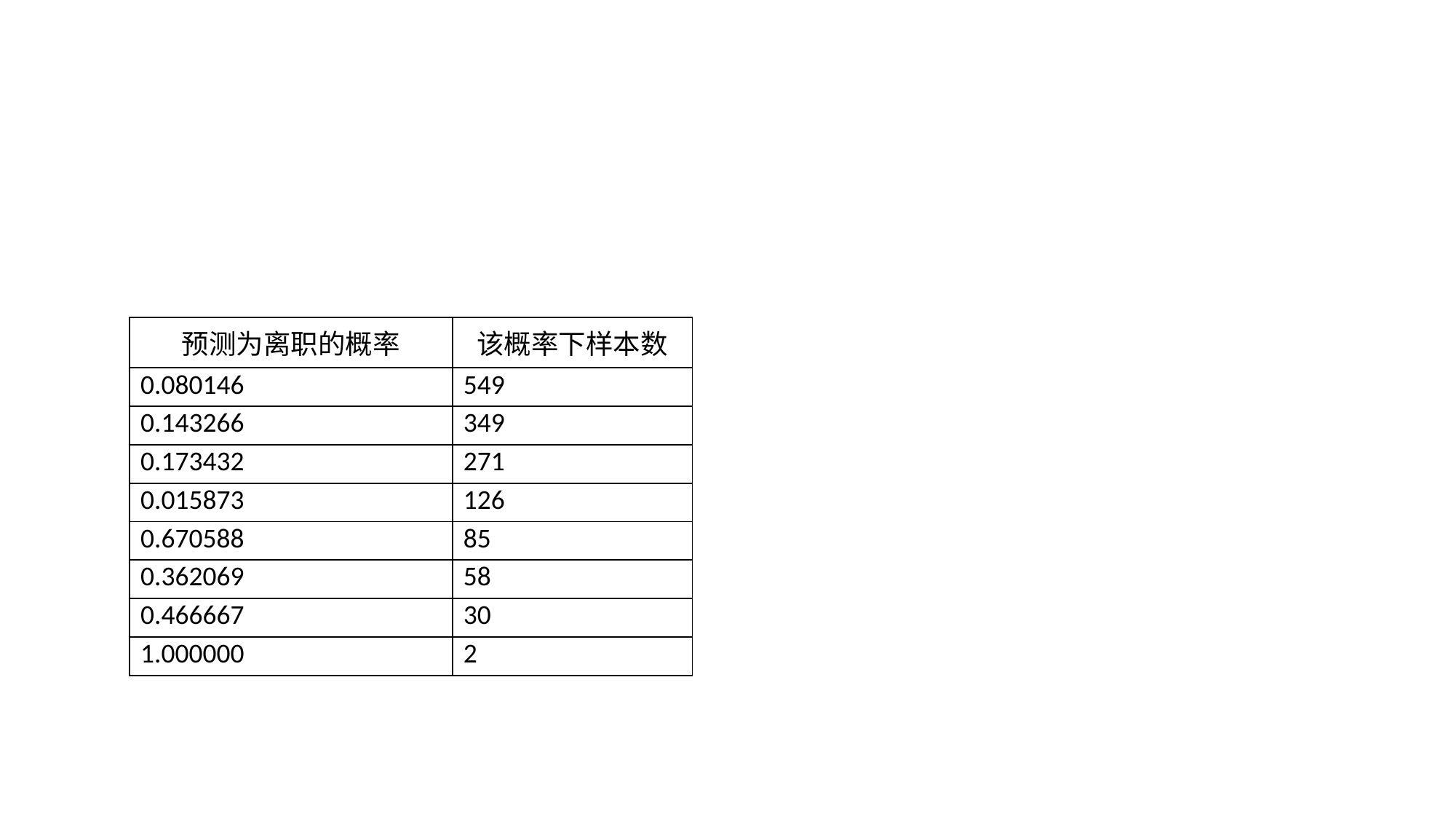

| 预测为离职的概率 | 该概率下样本数 |
| --- | --- |
| 0.080146 | 549 |
| 0.143266 | 349 |
| 0.173432 | 271 |
| 0.015873 | 126 |
| 0.670588 | 85 |
| 0.362069 | 58 |
| 0.466667 | 30 |
| 1.000000 | 2 |